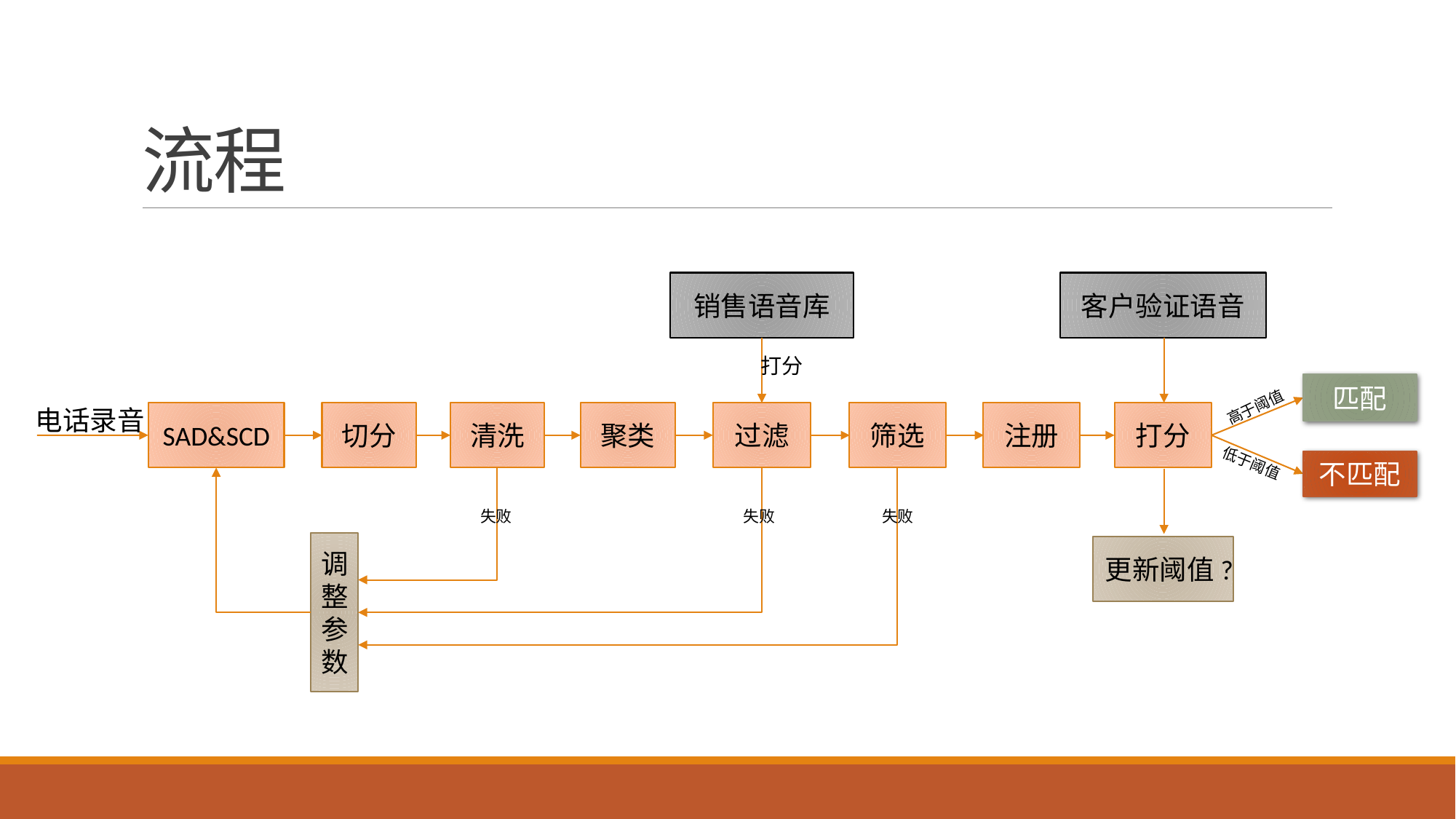

# 流程
销售语音库
客户验证语音
打分
匹配
高于阈值
电话录音
切分
清洗
聚类
筛选
注册
打分
过滤
SAD&SCD
低于阈值
不匹配
失败
失败
失败
调整参数
更新阈值?